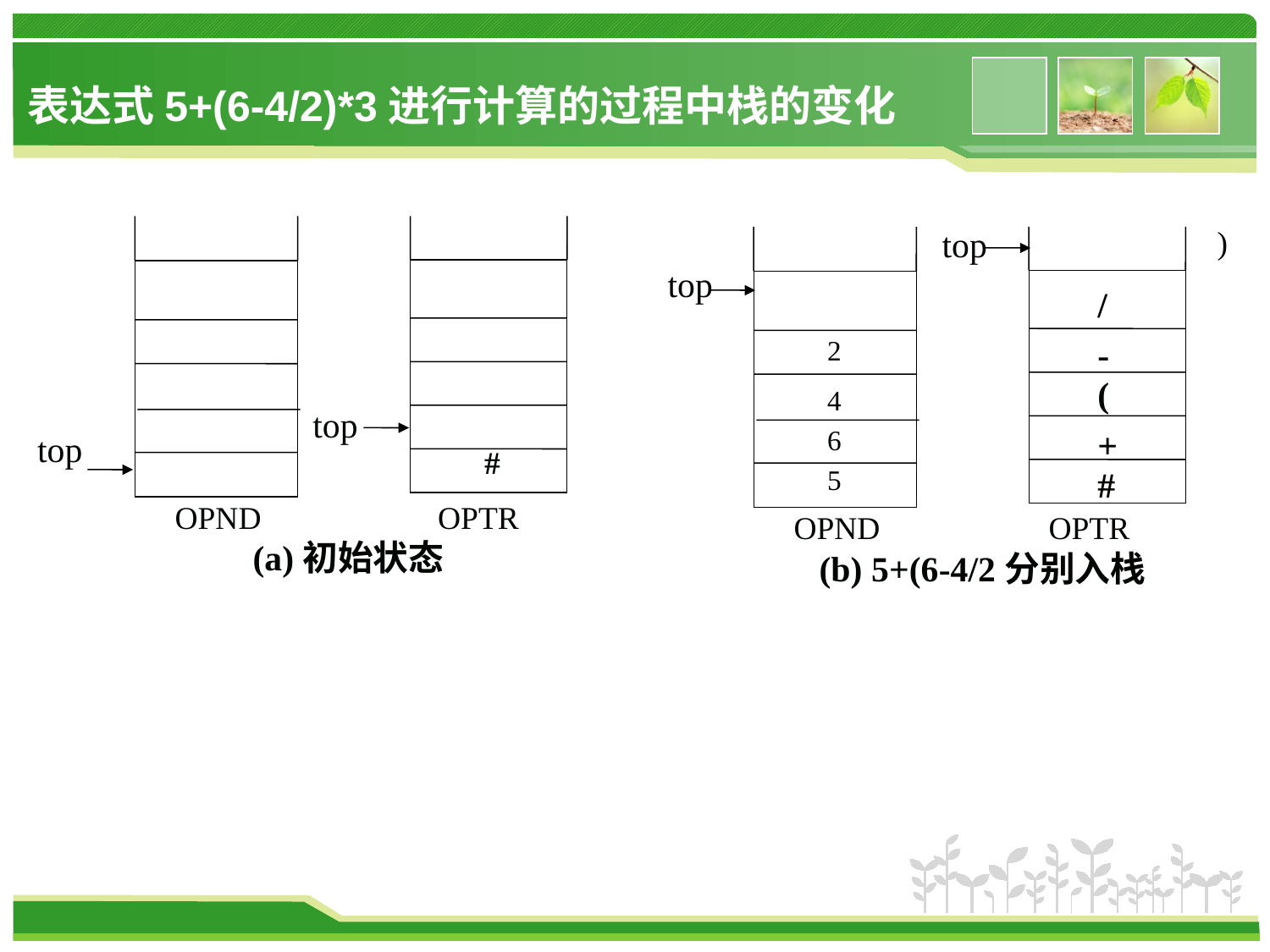

表达式5+(6-4/2)*3进行计算的过程中栈的变化

top

top

#

OPND                      OPTR
(a)初始状态
top

)

top

/

2
-

(

4

6
+

5
#

OPND                     OPTR
(b) 5+(6-4/2分别入栈

36